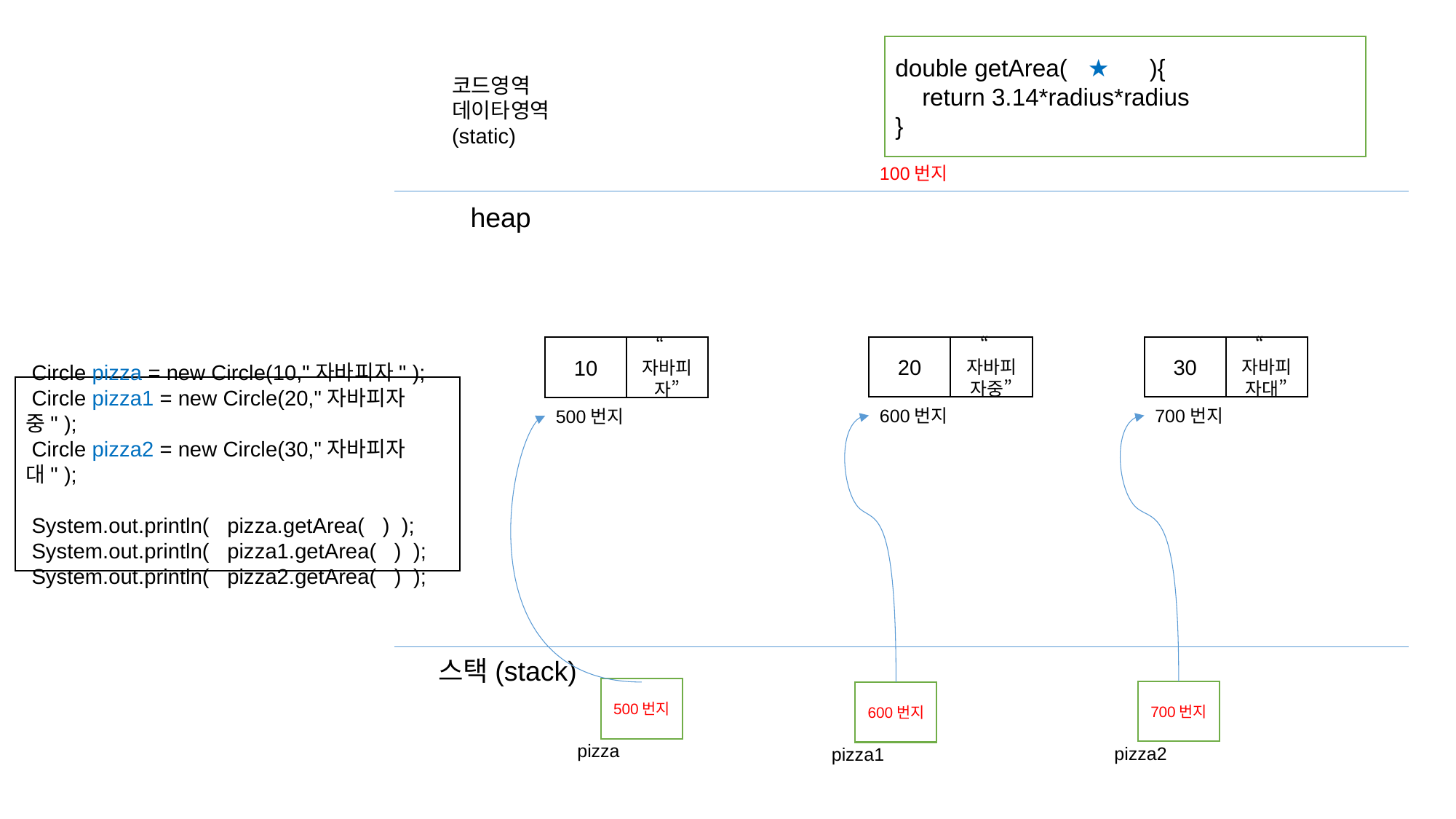

double getArea(   ★      ){
    return 3.14*radius*radius
}
코드영역
데이타영역
(static)
100번지
heap
20
“자바피자중”
600번지
30
“자바피자대”
700번지
10
“자바피자”
500번지

 Circle pizza = new Circle(10,"자바피자" );
 Circle pizza1 = new Circle(20,"자바피자중" );
 Circle pizza2 = new Circle(30,"자바피자대" );

 System.out.println(   pizza.getArea(   )  );
 System.out.println(   pizza1.getArea(   )  );
 System.out.println(   pizza2.getArea(   )  );

스택(stack)
500번지
pizza
700번지
pizza2
600번지
pizza1